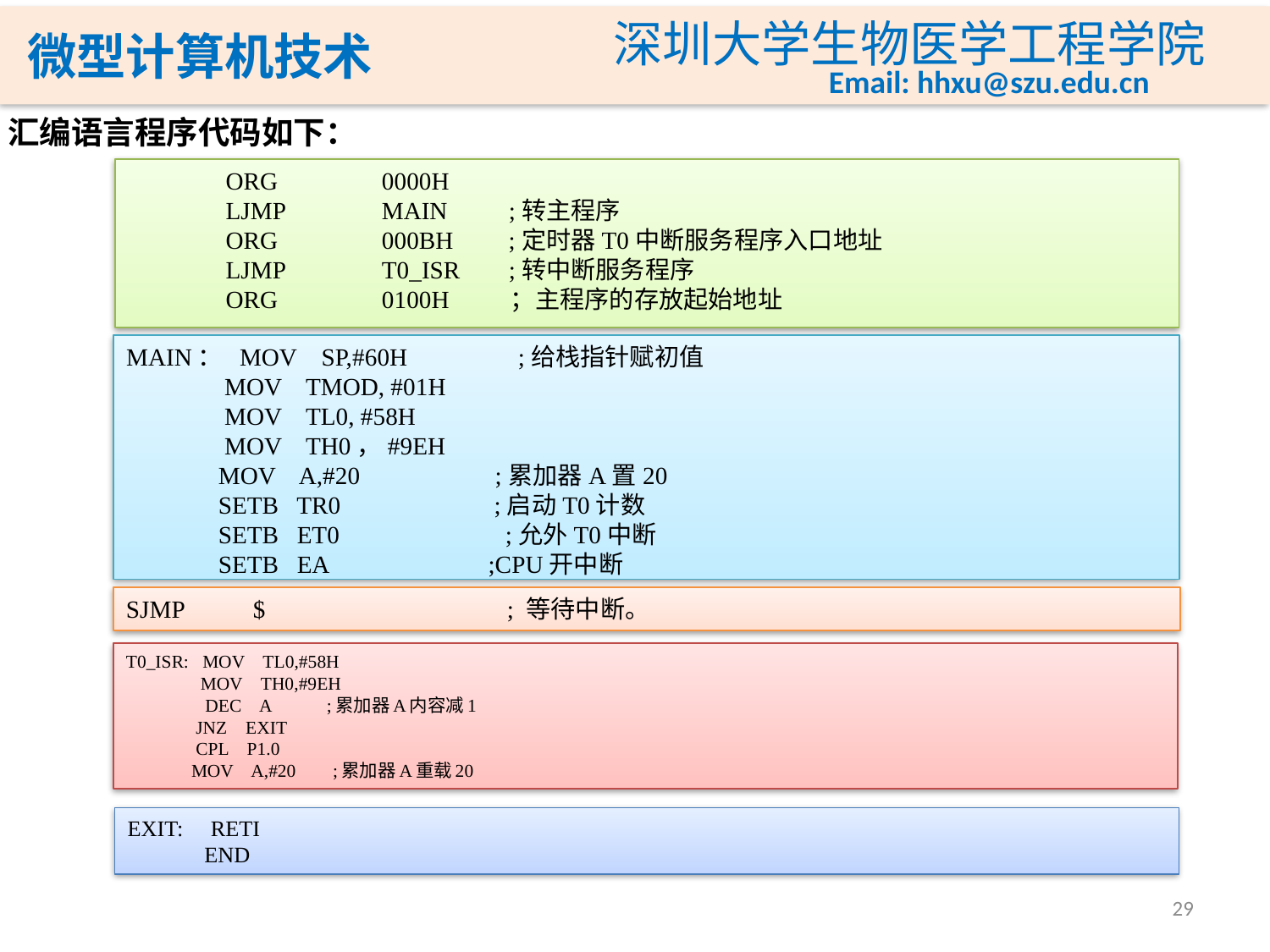

汇编语言程序代码如下：
                ORG	0000H
                LJMP	MAIN	;转主程序
                ORG	000BH         ;定时器T0中断服务程序入口地址
                LJMP	T0_ISR	;转中断服务程序
                ORG	0100H         ；主程序的存放起始地址
MAIN：  MOV    SP,#60H                  ;给栈指针赋初值
                MOV    TMOD, #01H
                MOV    TL0, #58H
                MOV    TH0，#9EH
               MOV    A,#20                      ;累加器A置20
               SETB   TR0                         ;启动T0计数
               SETB   ET0                           ;允外T0中断
               SETB   EA                          ;CPU开中断
SJMP	$		; 等待中断。
T0_ISR:   MOV    TL0,#58H
                MOV    TH0,#9EH
                 DEC    A            ;累加器A内容减1
               JNZ    EXIT
               CPL    P1.0
              MOV    A,#20        ;累加器A重载20
EXIT:     RETI
              END
29